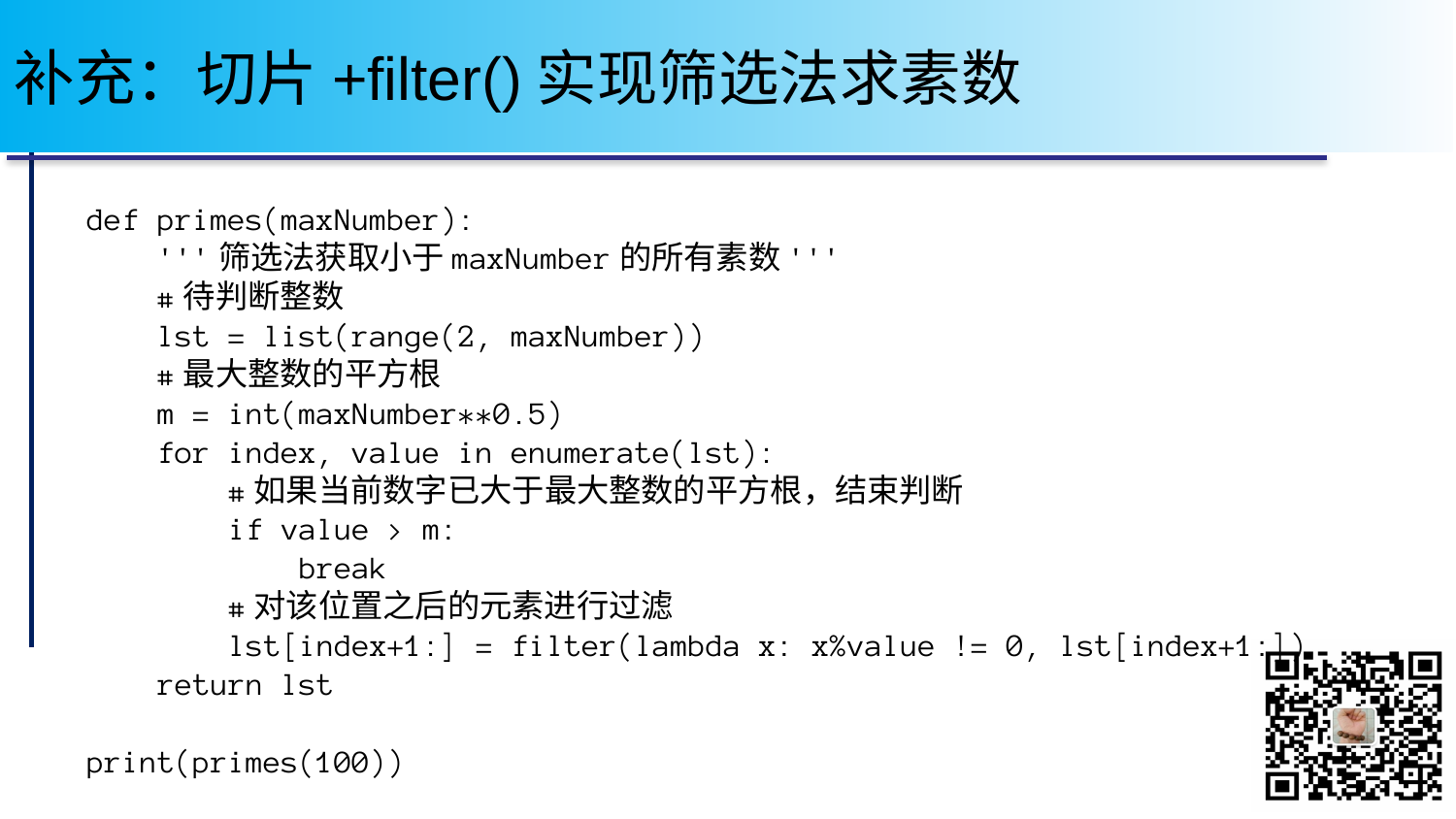

# 补充：切片+filter()实现筛选法求素数
def primes(maxNumber):
    '''筛选法获取小于maxNumber的所有素数'''
    #待判断整数
    lst = list(range(2, maxNumber))
    #最大整数的平方根
    m = int(maxNumber**0.5)
    for index, value in enumerate(lst):
        #如果当前数字已大于最大整数的平方根，结束判断
        if value > m:
            break
        #对该位置之后的元素进行过滤
        lst[index+1:] = filter(lambda x: x%value != 0, lst[index+1:])
    return lst

print(primes(100))